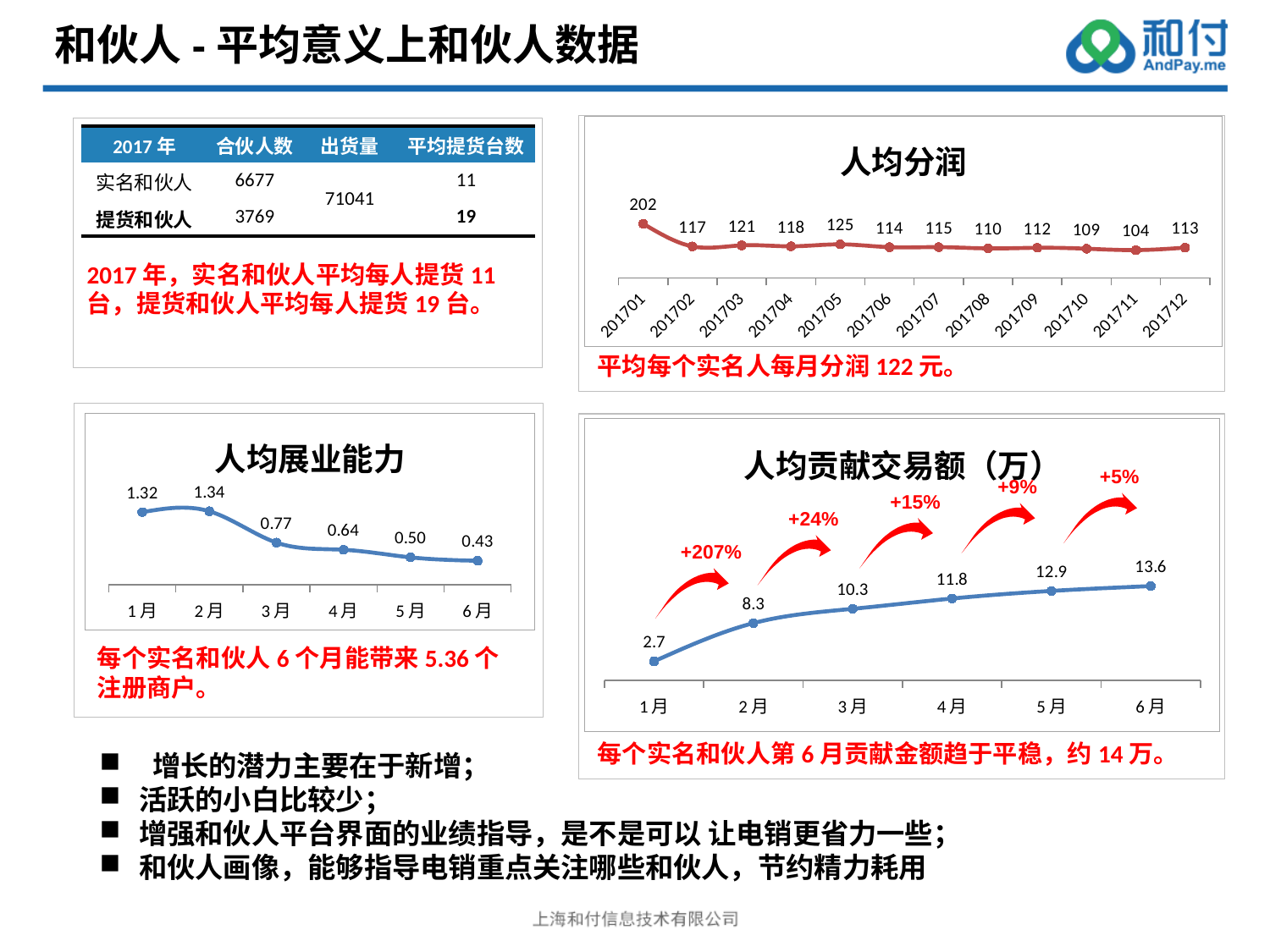

和伙人-平均意义上和伙人数据

### Chart:

| Category | 人均分润 |
|---|---|
| 201701 | 201.89722580645162 |
| 201702 | 117.32049763033176 |
| 201703 | 121.2072041763341 |
| 201704 | 117.65401278409091 |
| 201705 | 125.00919696969696 |
| 201706 | 114.42563725490196 |
| 201707 | 114.6328217200251 |
| 201708 | 109.78853177691309 |
| 201709 | 112.21945309026233 |
| 201710 | 108.75635938413565 |
| 201711 | 103.56681608437705 |
| 201712 | 112.64113374269881 |
平均每个实名人每月分润122元。

| 2017年 | 合伙人数 | 出货量 | 平均提货台数 |
| --- | --- | --- | --- |
| 实名和伙人 | 6677 | 71041 | 11 |
| 提货和伙人 | 3769 |  | 19 |
2017年，实名和伙人平均每人提货11台，提货和伙人平均每人提货19台。

### Chart: 人均展业能力

| Category | 人均展业商户 |
|---|---|
| 1月 | 1.3234198475936867 |
| 2月 | 1.3388736801023364 |
| 3月 | 0.767124061726079 |
| 4月 | 0.6359190402145237 |
| 5月 | 0.49743807955231173 |
| 6月 | 0.4348179476578944 |
每个实名和伙人6个月能带来5.36个注册商户。

### Chart:

| Category | 人均贡献交易额（万） |
|---|---|
| 1月 | 2.741973086443478 |
| 2月 | 8.252803551231375 |
| 3月 | 10.318094810483528 |
| 4月 | 11.800106649274841 |
| 5月 | 12.897184689281941 |
| 6月 | 13.59672832057676 |
+5%

+9%

+15%

+24%

+207%

每个实名和伙人第6月贡献金额趋于平稳，约14万。
 增长的潜力主要在于新增；
活跃的小白比较少；
增强和伙人平台界面的业绩指导，是不是可以 让电销更省力一些；
和伙人画像，能够指导电销重点关注哪些和伙人，节约精力耗用